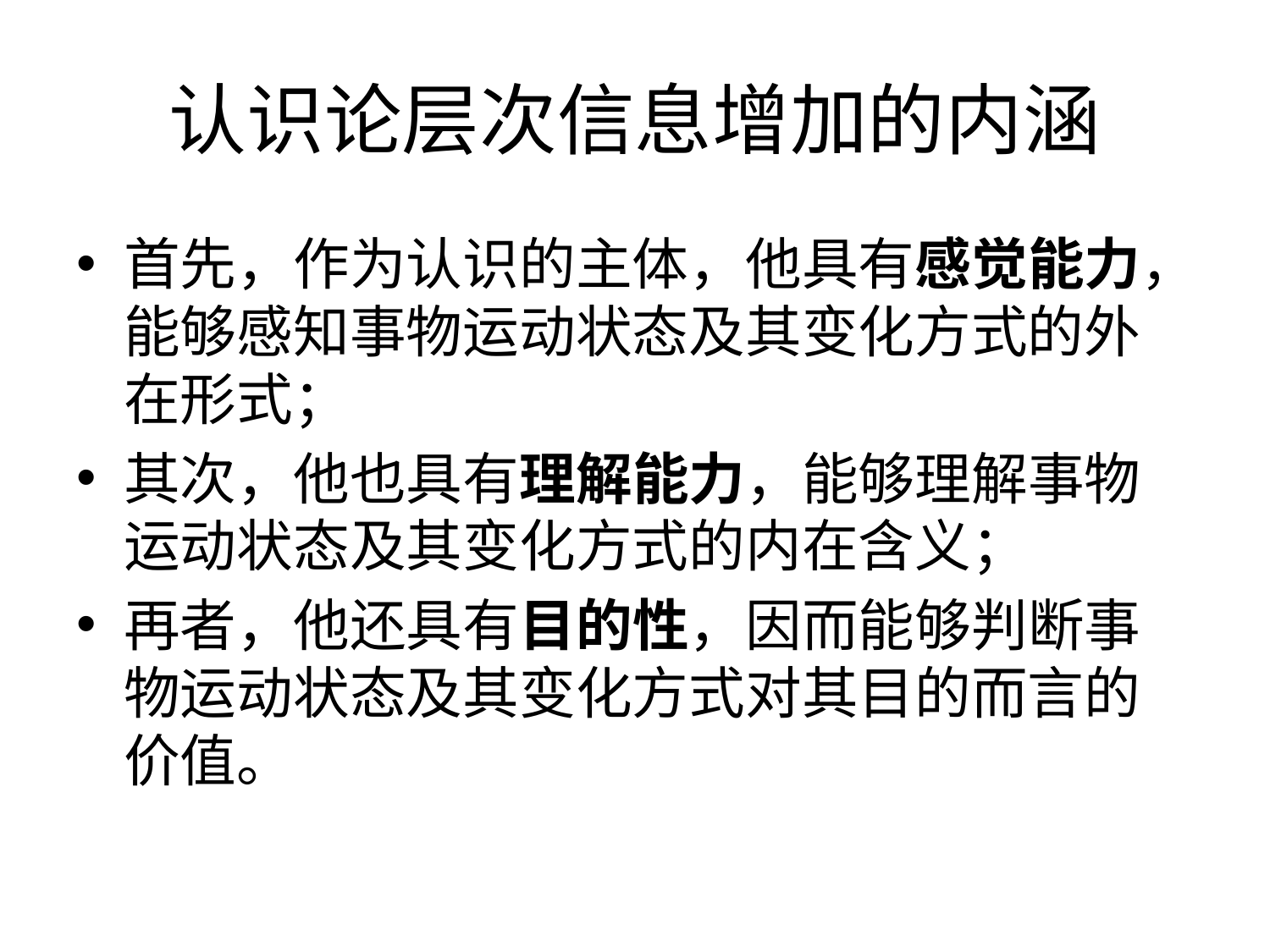

# 认识论层次信息增加的内涵
首先，作为认识的主体，他具有感觉能力，能够感知事物运动状态及其变化方式的外在形式；
其次，他也具有理解能力，能够理解事物运动状态及其变化方式的内在含义；
再者，他还具有目的性，因而能够判断事物运动状态及其变化方式对其目的而言的价值。